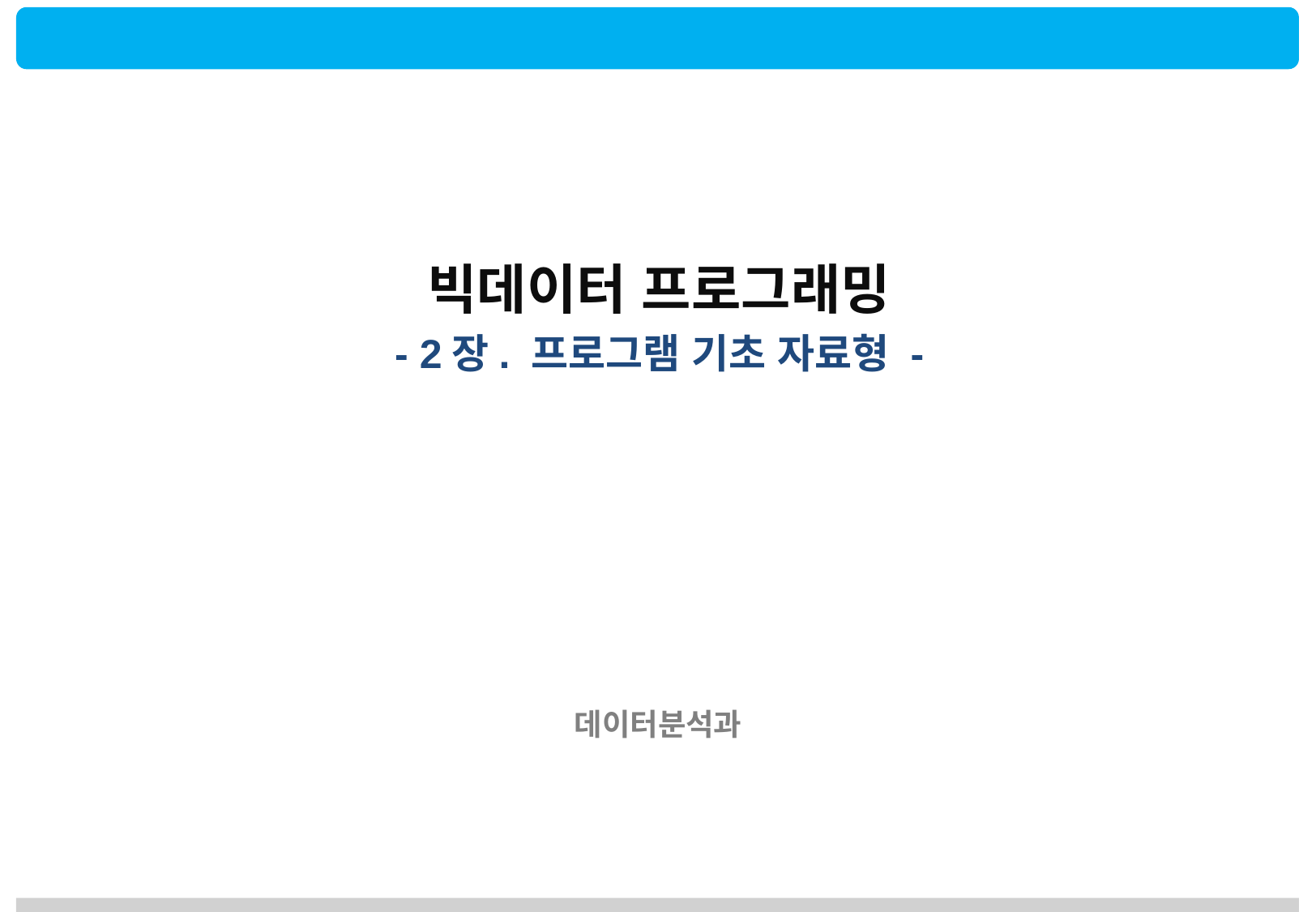

빅데이터 프로그래밍
- 2장. 프로그램 기초 자료형 -
데이터분석과